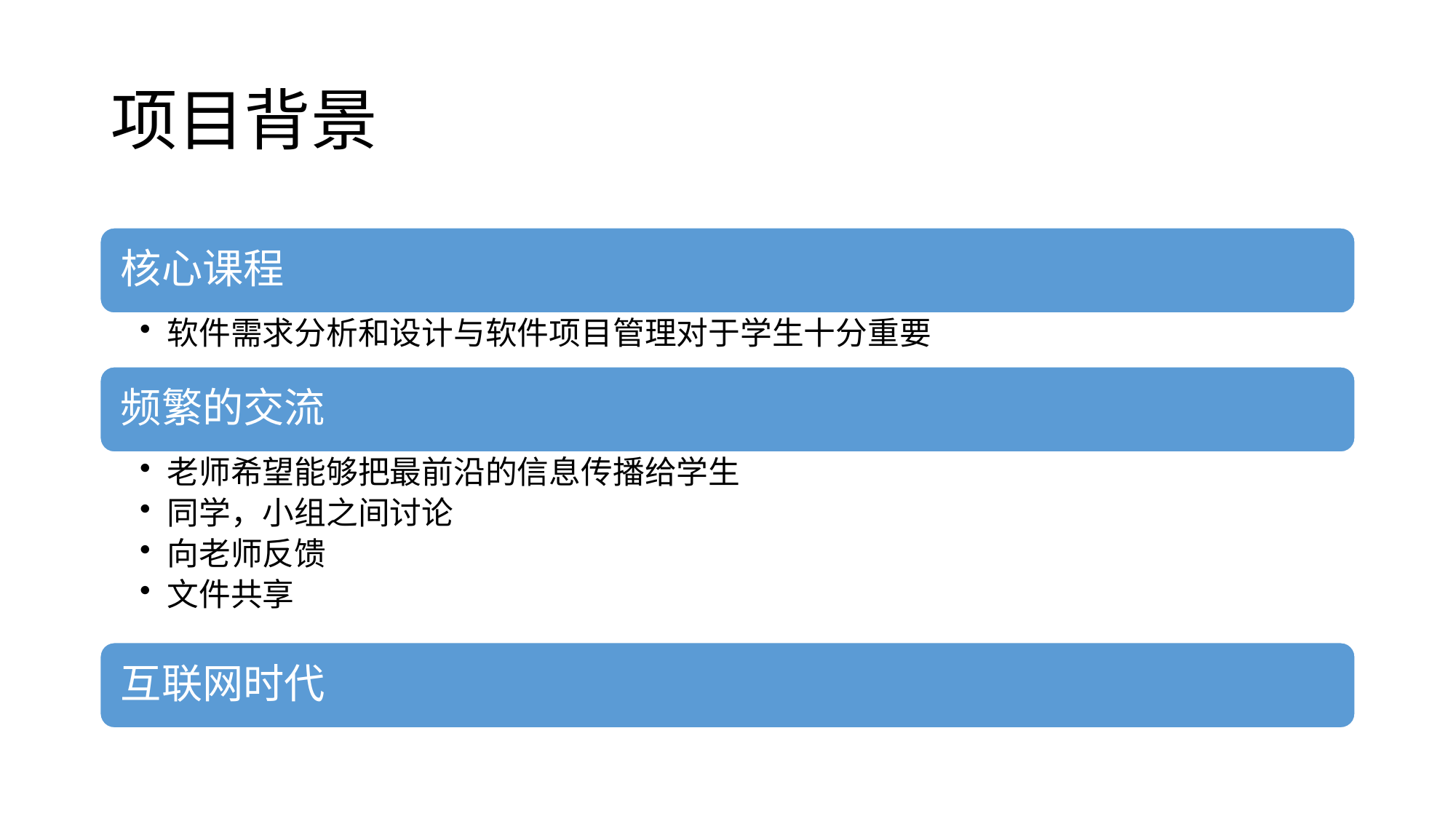

# 项目背景
核心课程
软件需求分析和设计与软件项目管理对于学生十分重要
频繁的交流
老师希望能够把最前沿的信息传播给学生
同学，小组之间讨论
向老师反馈
文件共享
互联网时代